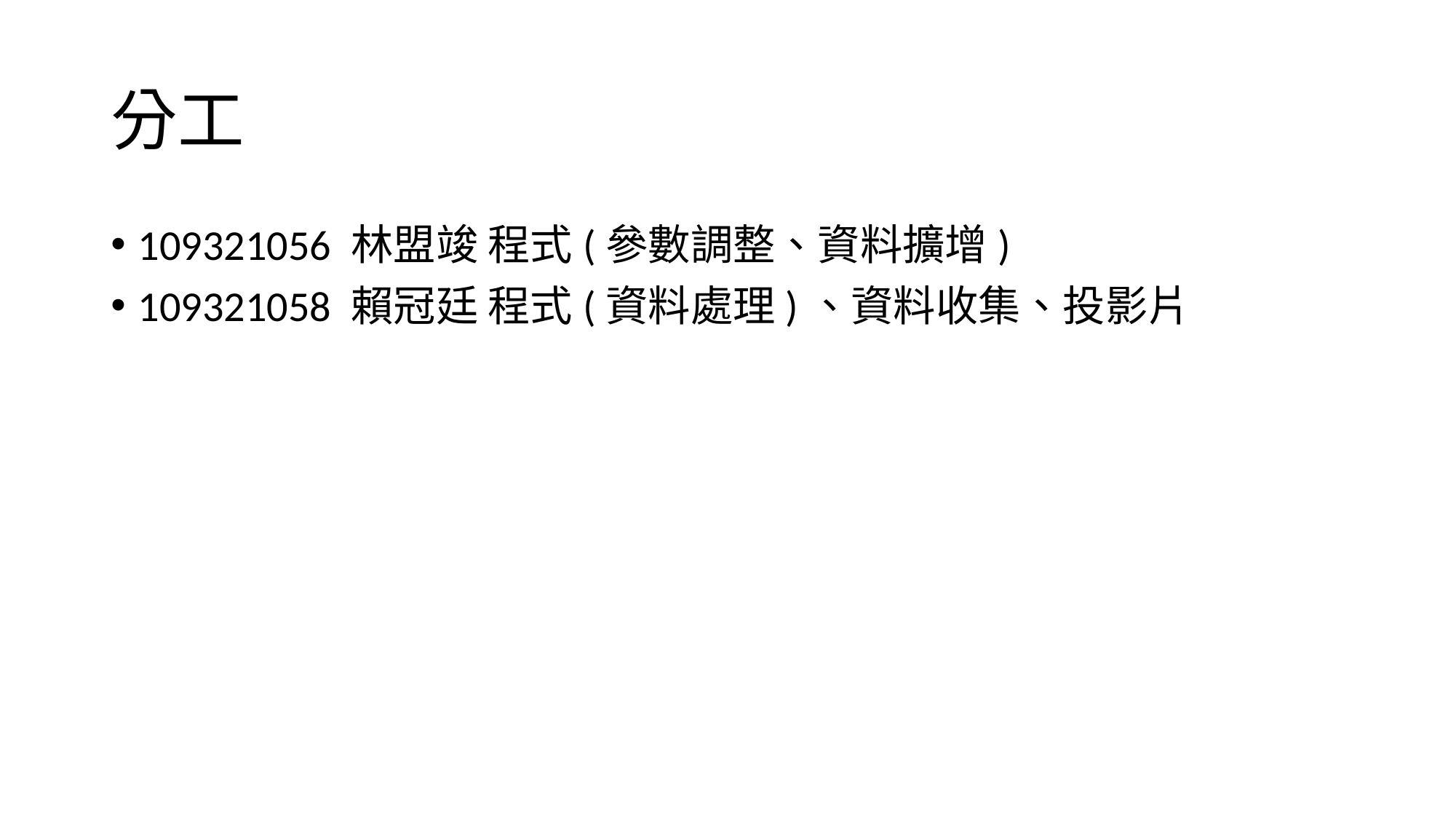

# 分工
109321056 林盟竣 程式(參數調整、資料擴增)
109321058 賴冠廷 程式(資料處理)、資料收集、投影片